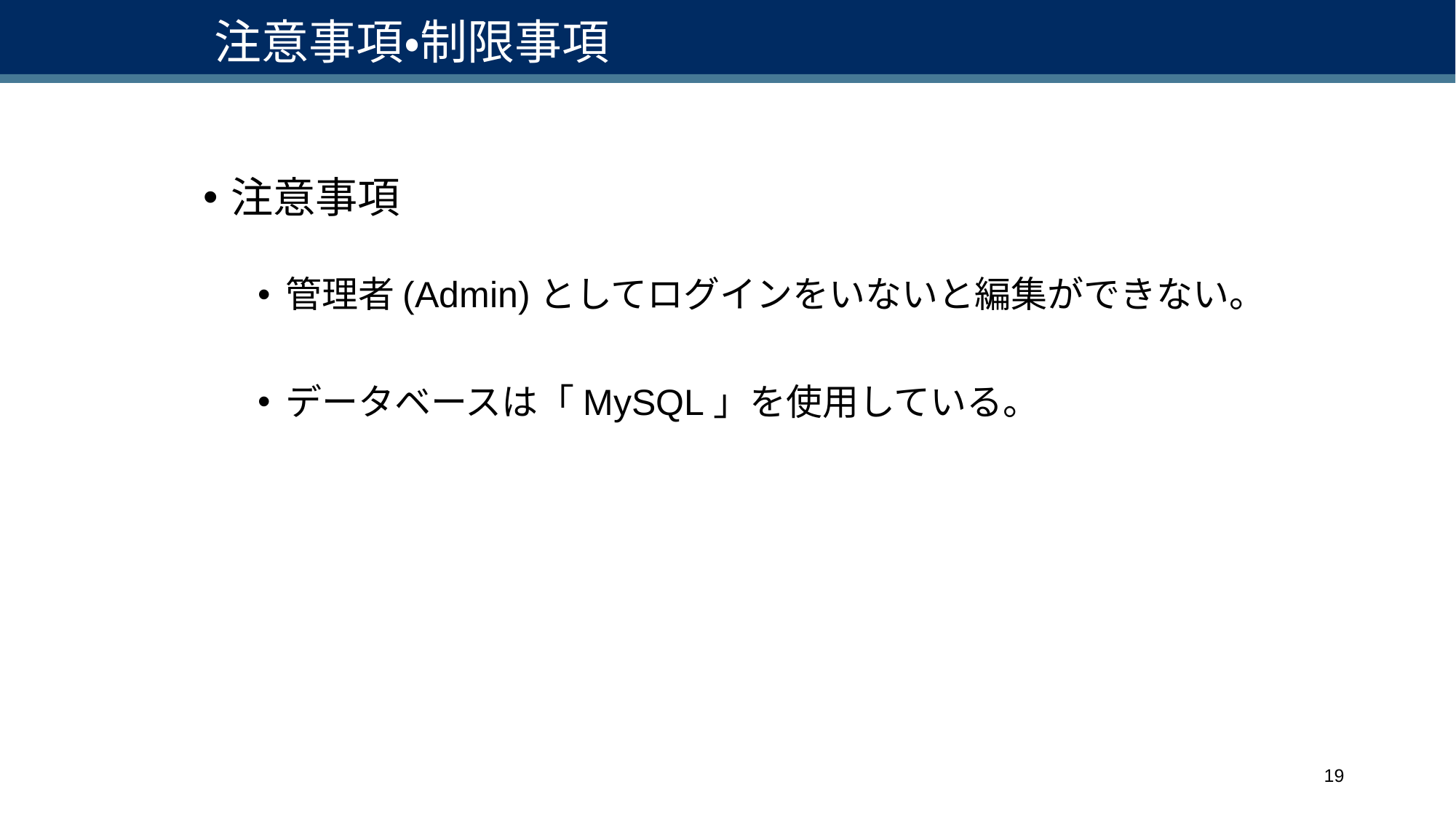

# 注意事項・制限事項
注意事項

管理者(Admin)としてログインをいないと編集ができない。

データベースは「MySQL」を使用している。

19